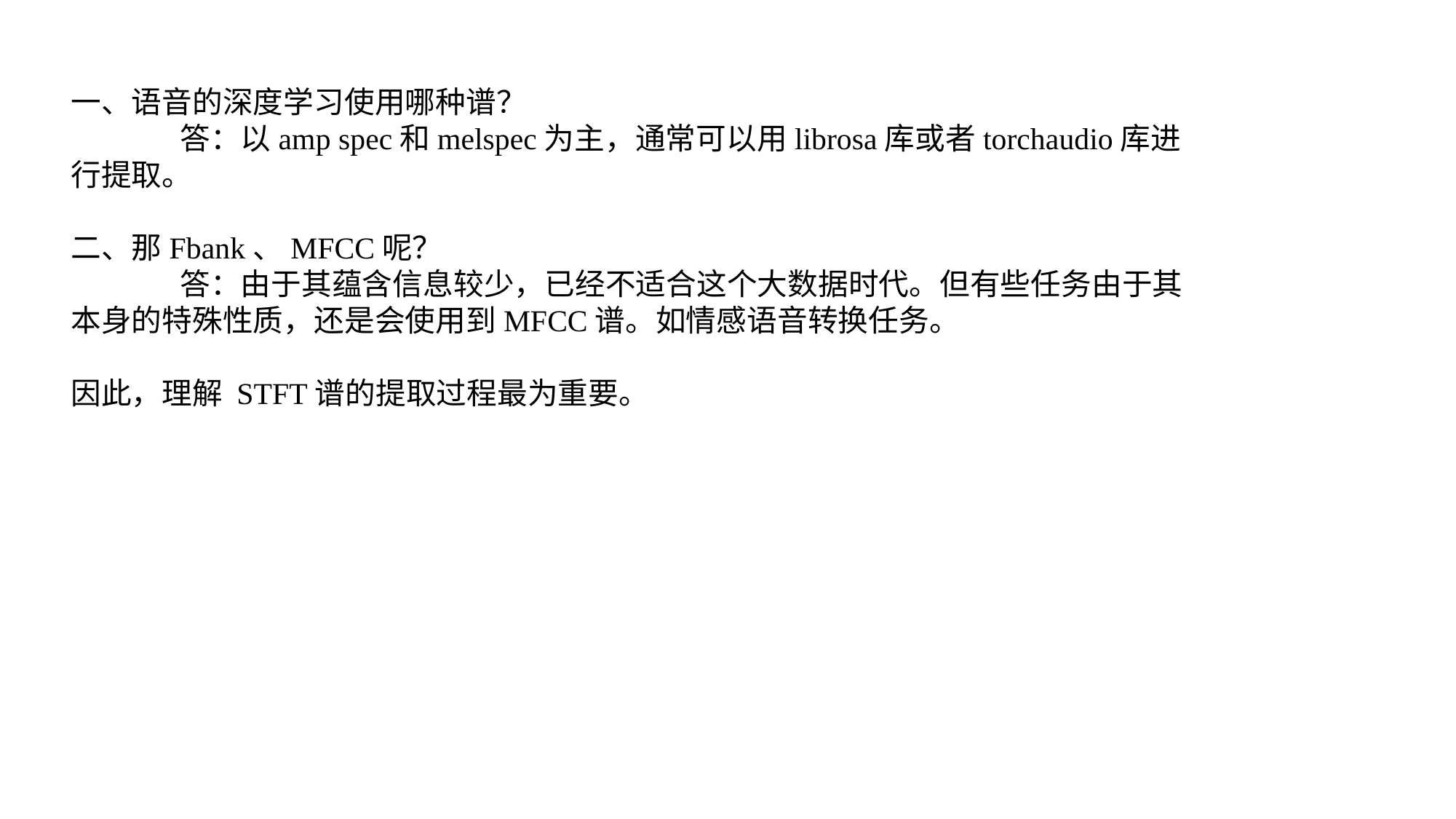

一、语音的深度学习使用哪种谱？
	答：以amp spec和melspec为主，通常可以用librosa库或者torchaudio库进行提取。

二、那Fbank、MFCC呢？
	答：由于其蕴含信息较少，已经不适合这个大数据时代。但有些任务由于其本身的特殊性质，还是会使用到MFCC谱。如情感语音转换任务。

因此，理解 STFT谱的提取过程最为重要。